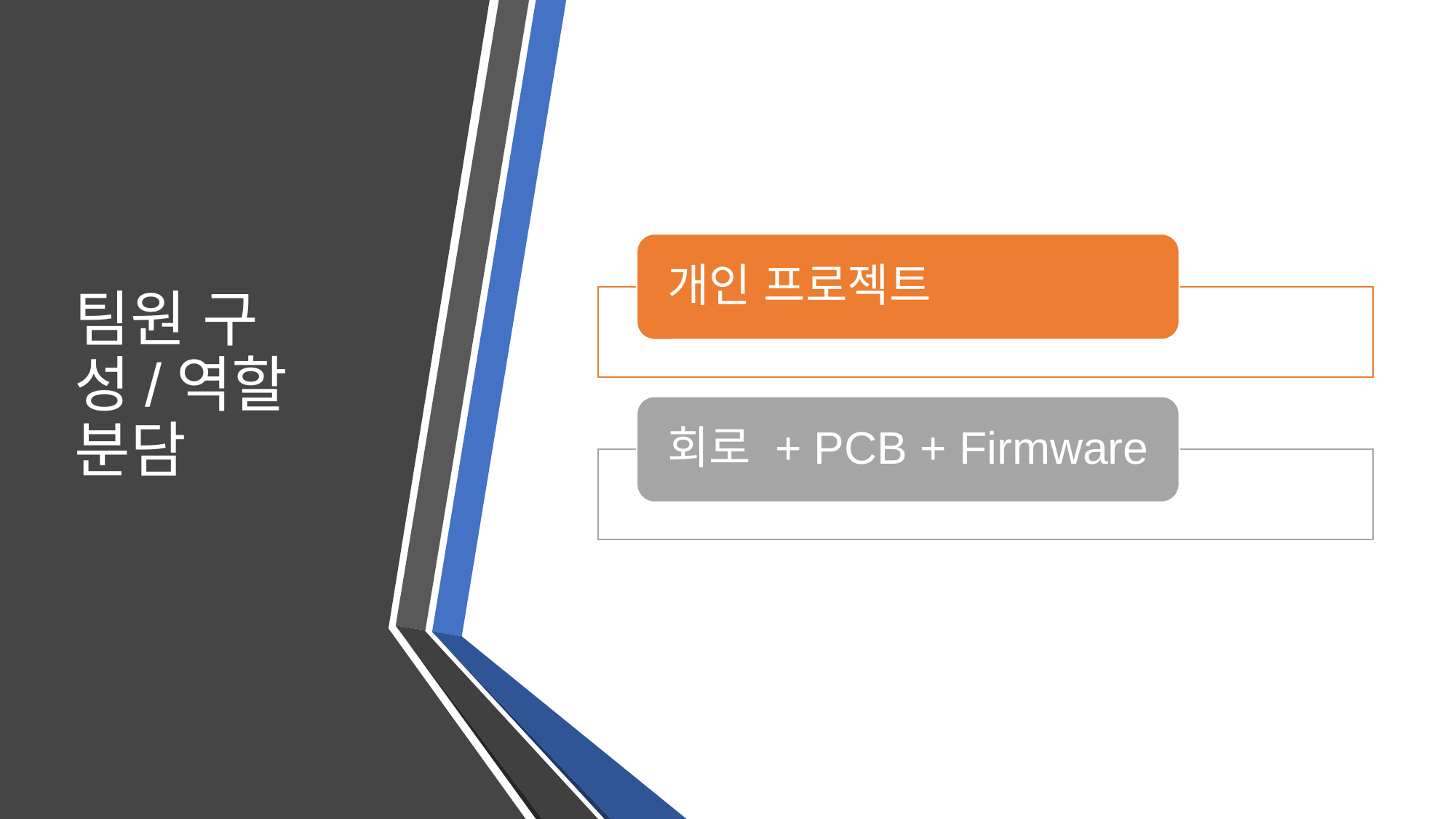

# 팀원 구성/역할 분담
개인 프로젝트
회로 + PCB + Firmware